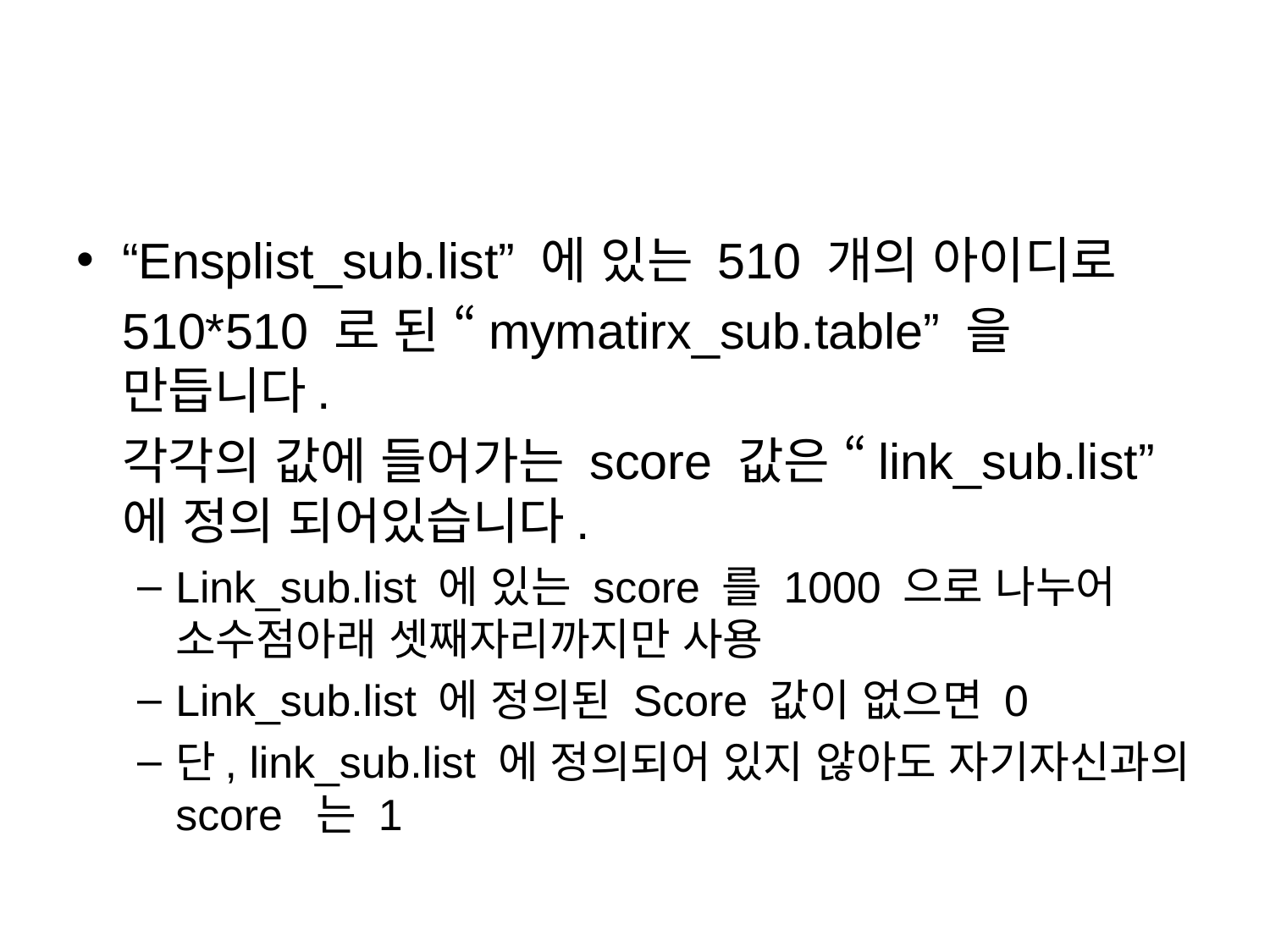

#
“Ensplist_sub.list” 에 있는 510 개의 아이디로
	510*510 로 된 “mymatirx_sub.table” 을 만듭니다.
	각각의 값에 들어가는 score 값은 “link_sub.list” 에 정의 되어있습니다.
Link_sub.list 에 있는 score 를 1000 으로 나누어 소수점아래 셋째자리까지만 사용
Link_sub.list 에 정의된 Score 값이 없으면 0
단, link_sub.list 에 정의되어 있지 않아도 자기자신과의 score  는 1